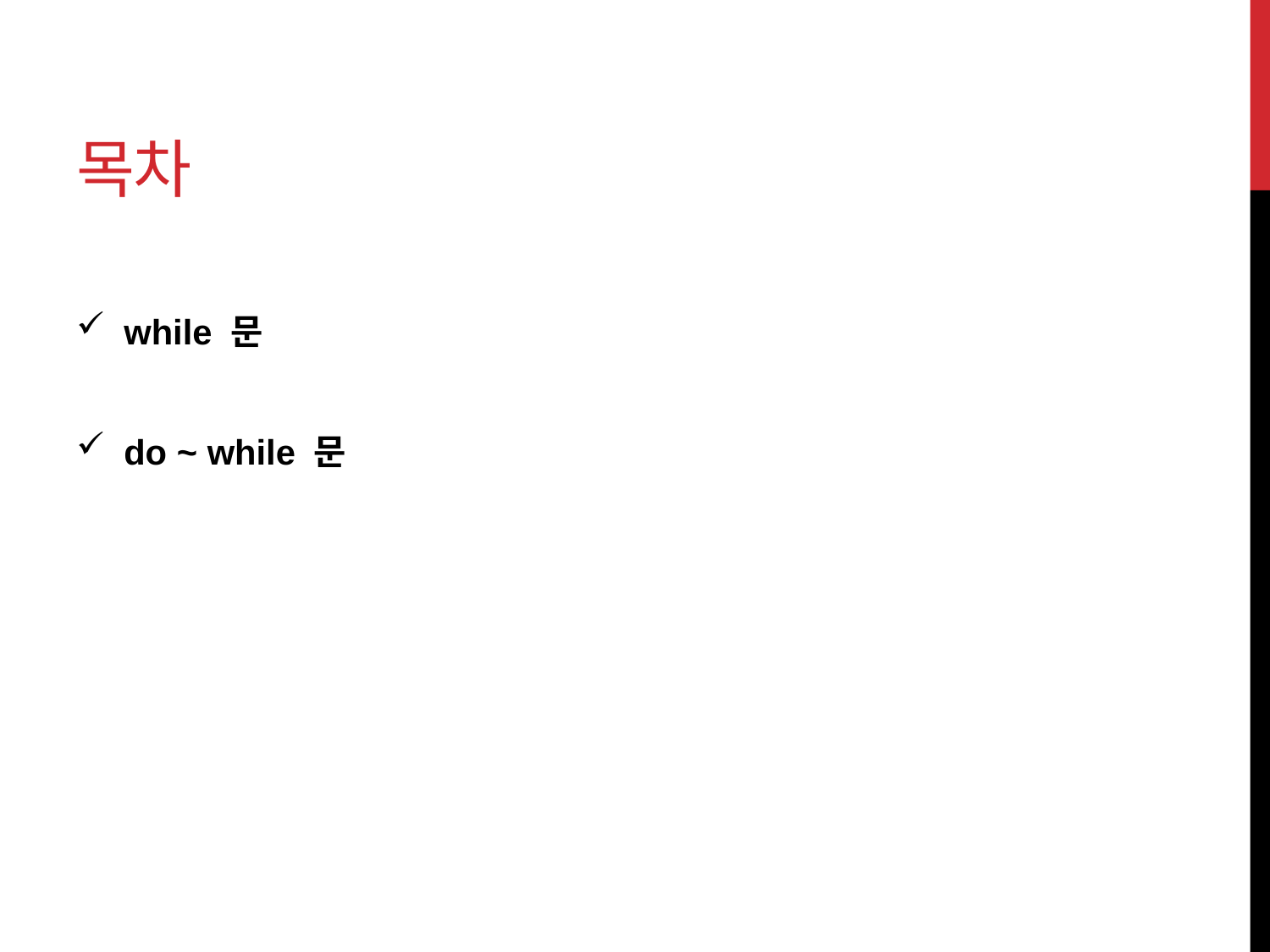

# 목차

while 문

do ~ while 문